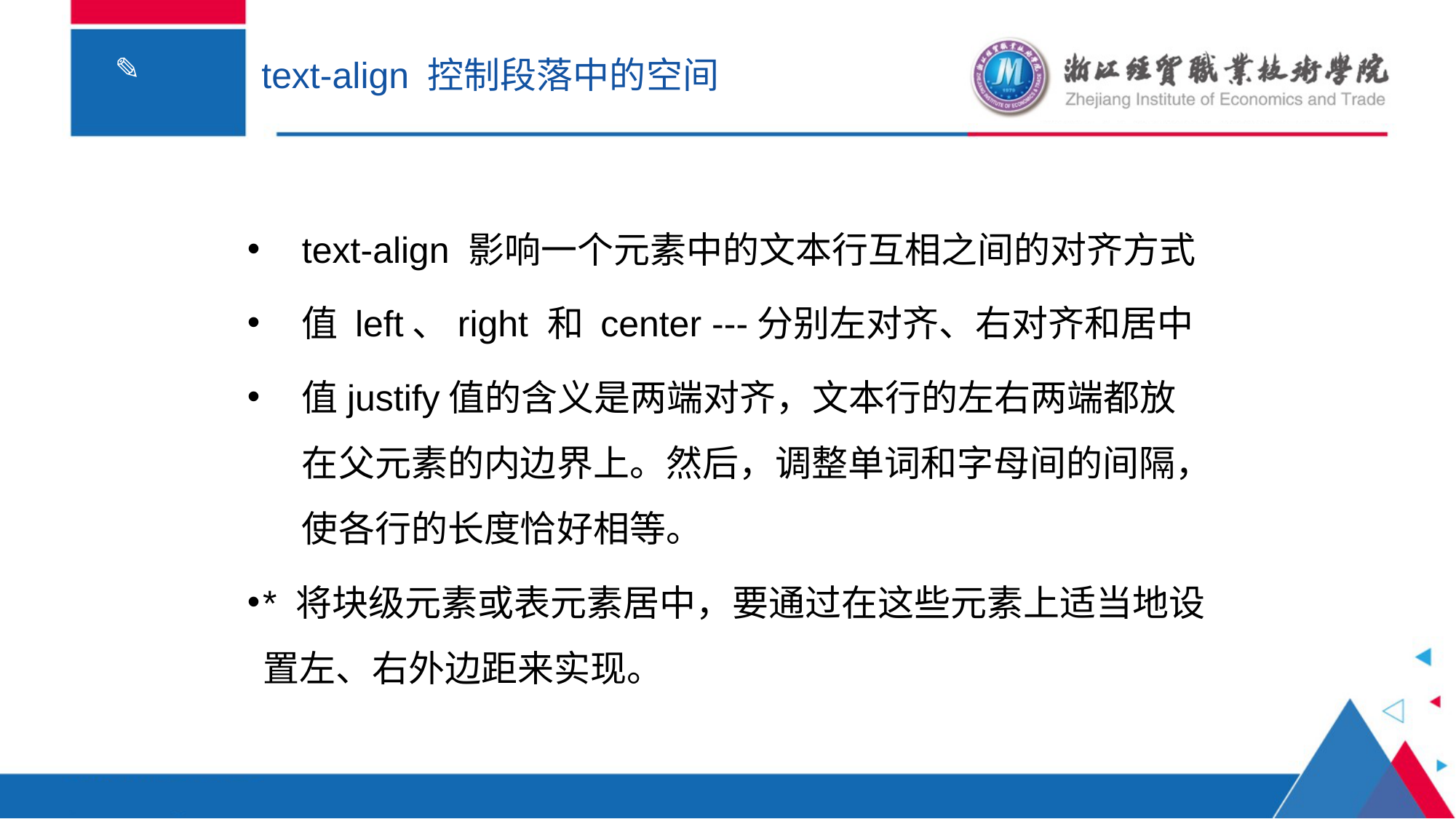

# text-align 控制段落中的空间
text-align 影响一个元素中的文本行互相之间的对齐方式
值 left、right 和 center ---分别左对齐、右对齐和居中
值justify值的含义是两端对齐，文本行的左右两端都放在父元素的内边界上。然后，调整单词和字母间的间隔，使各行的长度恰好相等。
* 将块级元素或表元素居中，要通过在这些元素上适当地设置左、右外边距来实现。